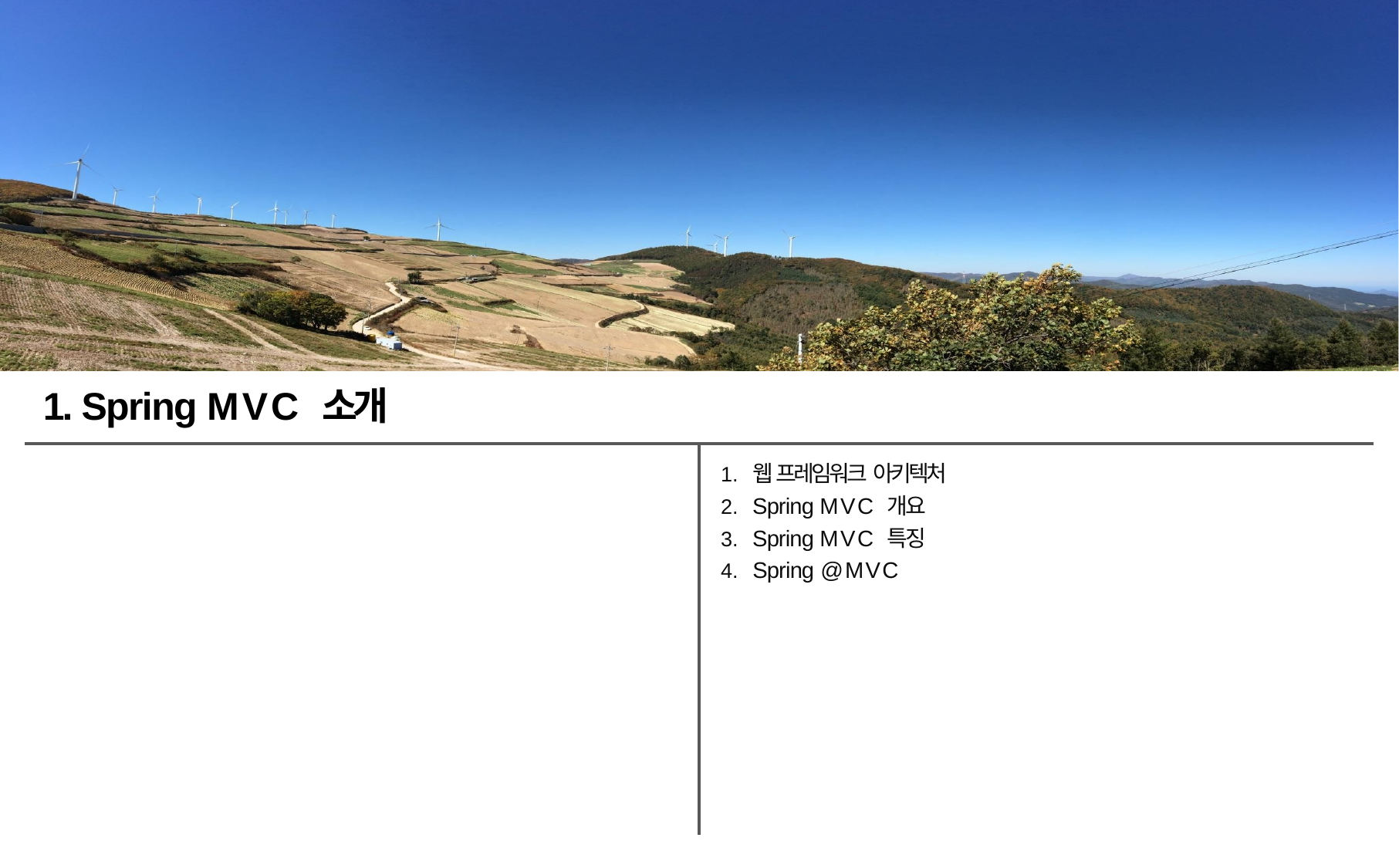

# 1. Spring MVC 소개

웹 프레임워크 아키텍처
Spring MVC 개요
Spring MVC 특징
Spring @MVC